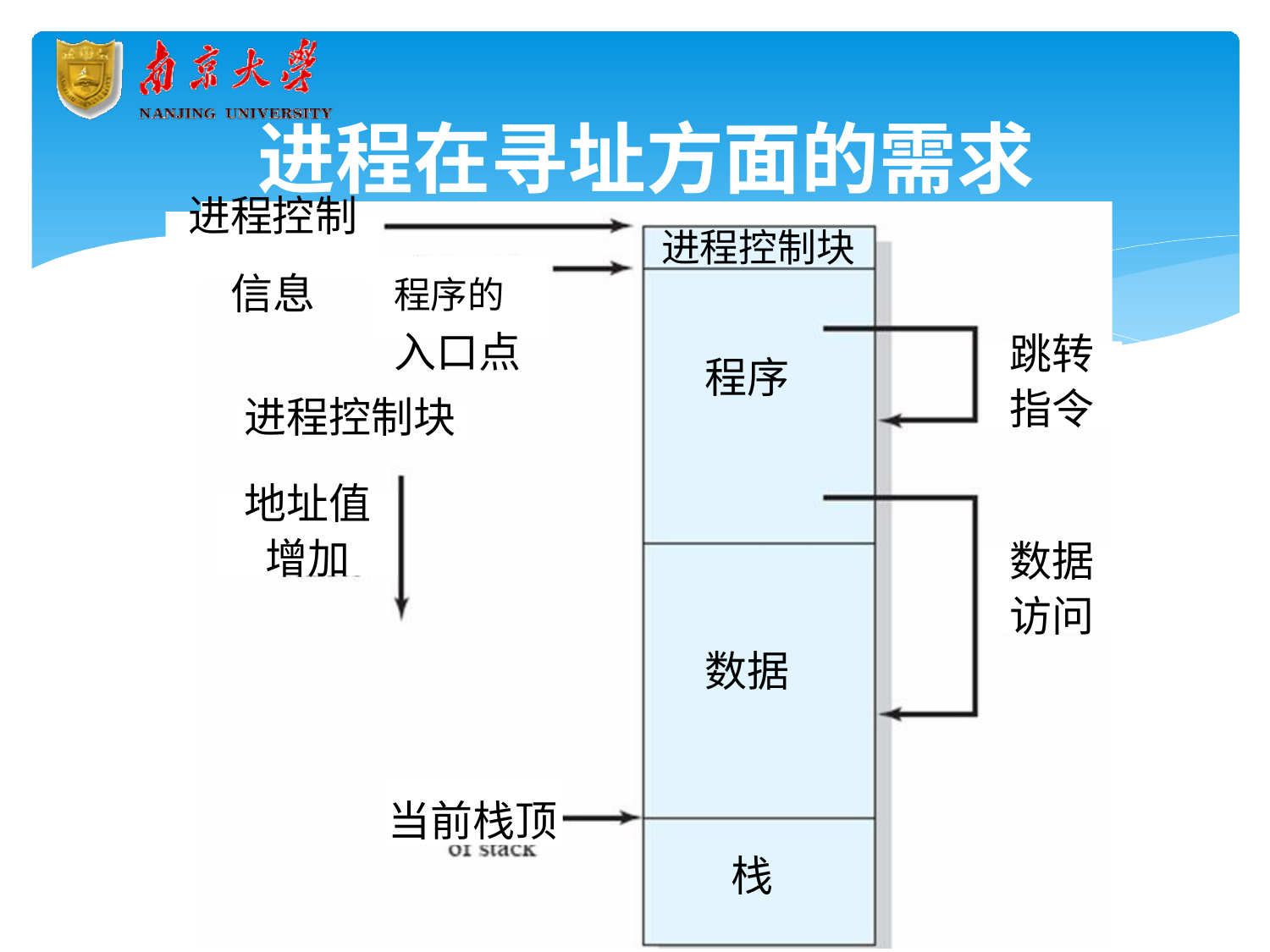

# 进程在寻址方面的需求
进程控制

进程控制块
信息	程序的 入口点

跳转 指令

程序
进程控制块
地址值 增加

数据 访问

数据
当前栈顶
栈